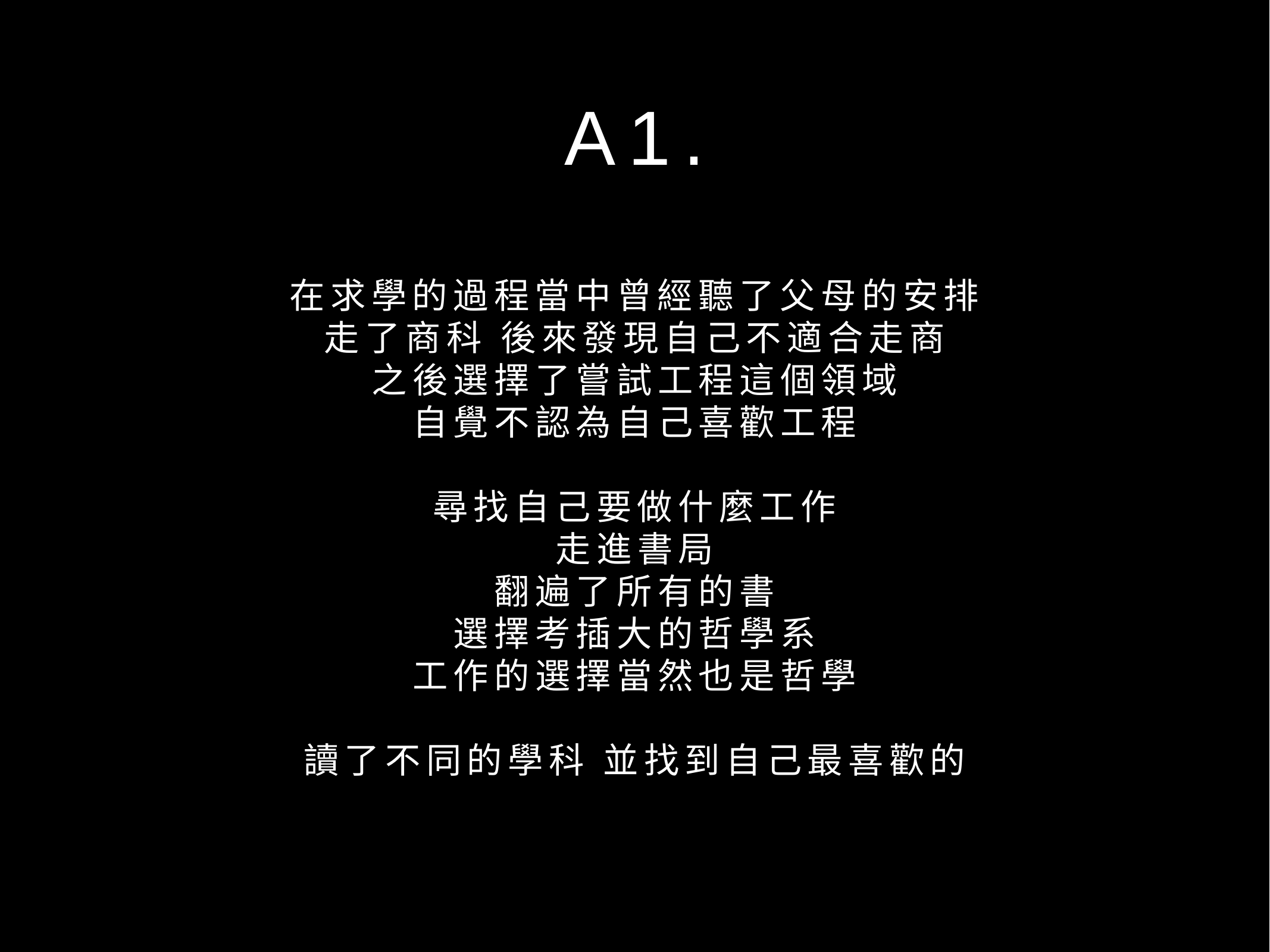

# A1.
在求學的過程當中曾經聽了父母的安排
走了商科 後來發現自己不適合走商
之後選擇了嘗試工程這個領域
自覺不認為自己喜歡工程

尋找自己要做什麼工作
走進書局
翻遍了所有的書
選擇考插大的哲學系
工作的選擇當然也是哲學

讀了不同的學科 並找到自己最喜歡的